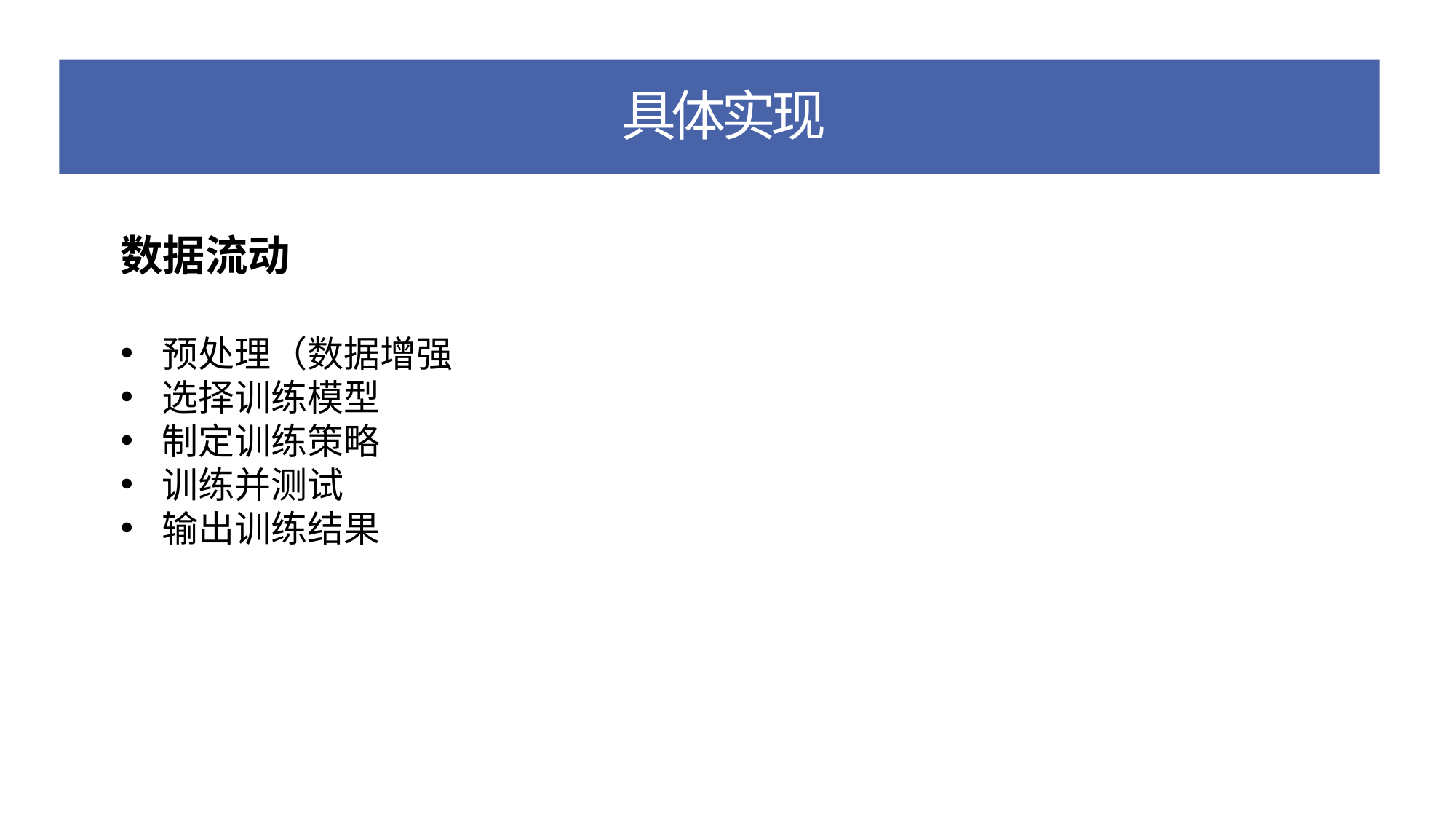

具体实现
数据流动

预处理（数据增强
选择训练模型
制定训练策略
训练并测试
输出训练结果